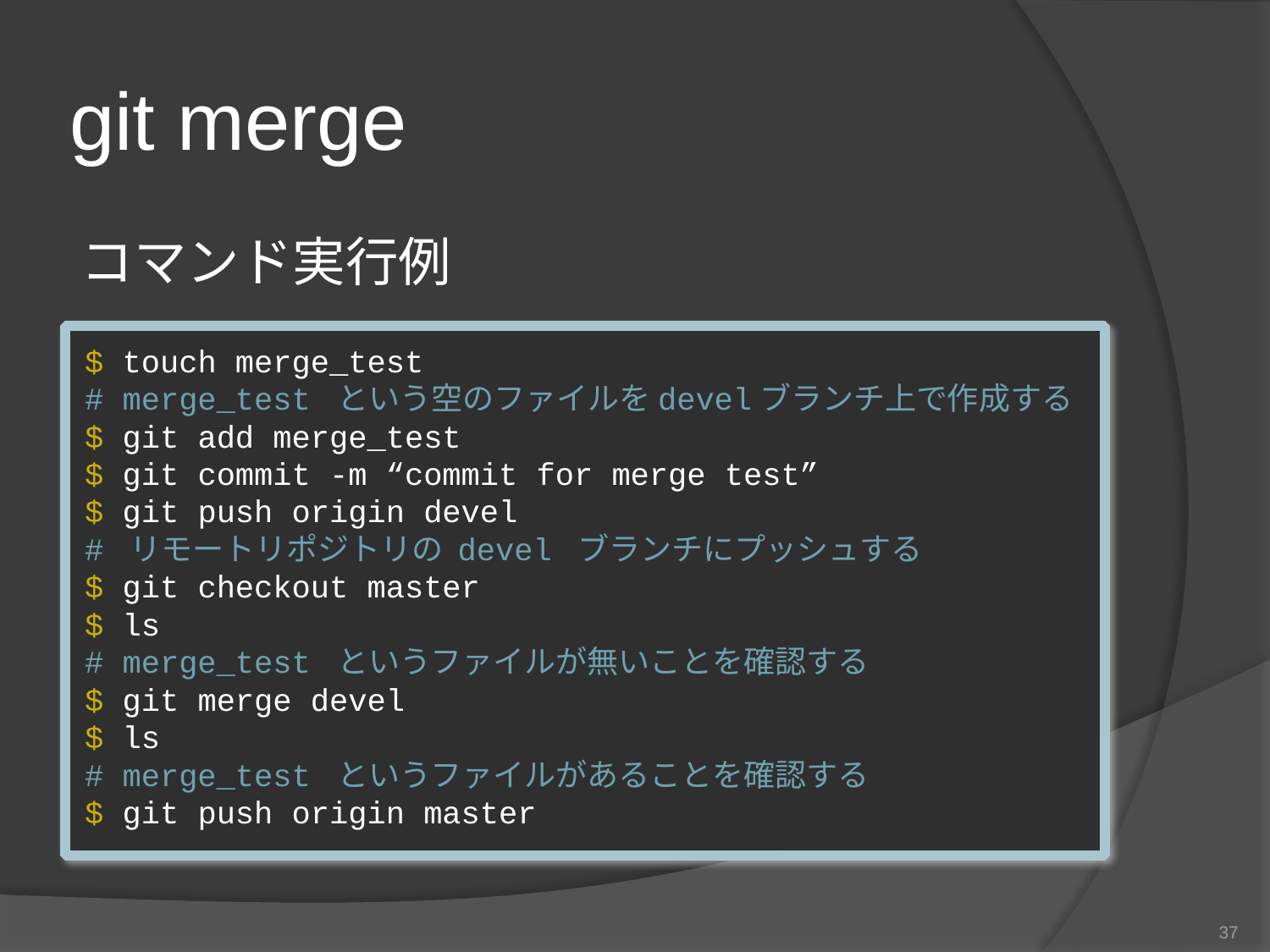

# git merge
コマンド実行例
$ touch merge_test
# merge_test という空のファイルをdevelブランチ上で作成する
$ git add merge_test
$ git commit -m “commit for merge test”
$ git push origin devel
# リモートリポジトリの devel ブランチにプッシュする
$ git checkout master
$ ls
# merge_test というファイルが無いことを確認する
$ git merge devel
$ ls
# merge_test というファイルがあることを確認する
$ git push origin master
37